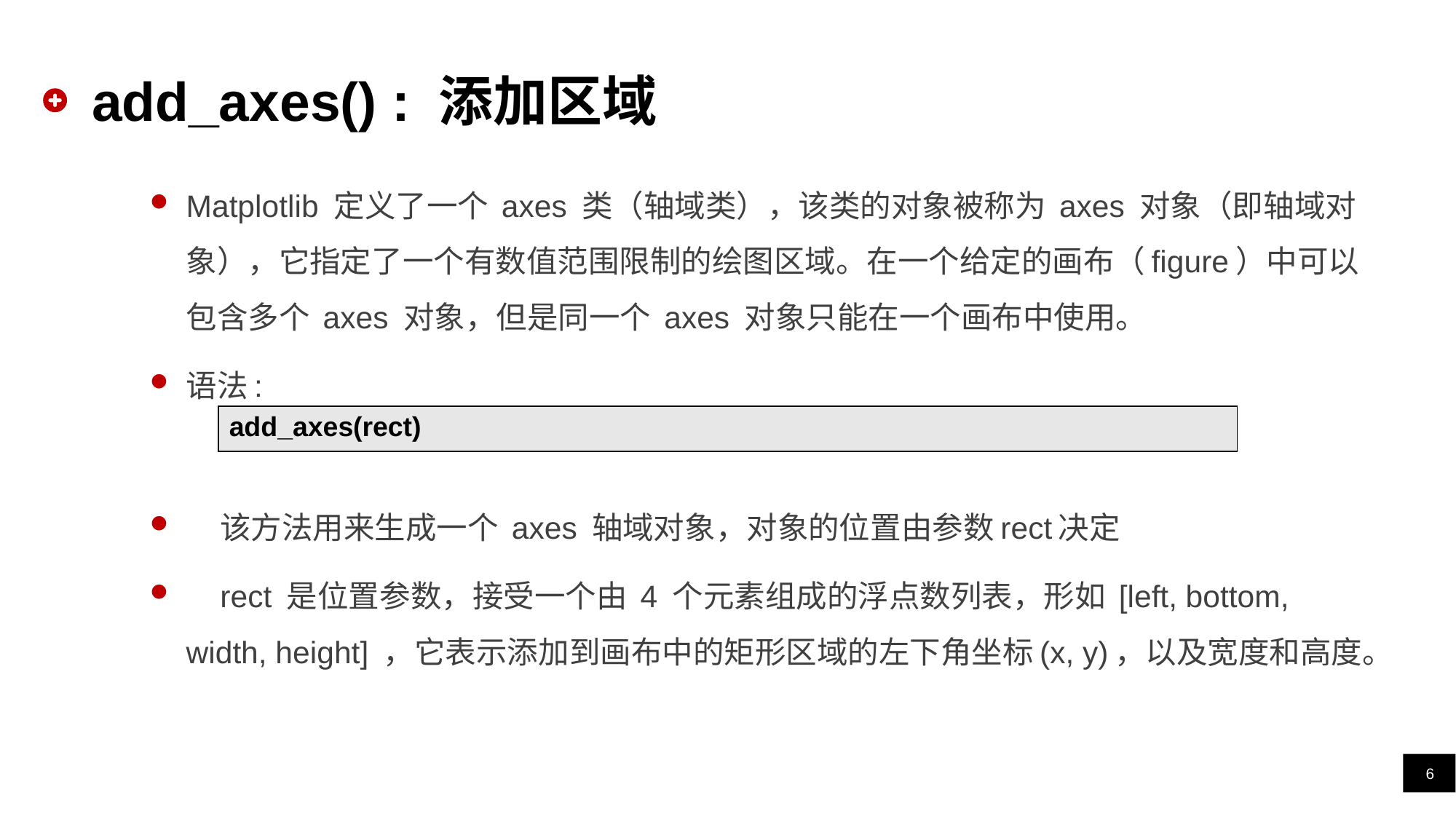

# add_axes() : 添加区域
Matplotlib 定义了一个 axes 类（轴域类），该类的对象被称为 axes 对象（即轴域对象），它指定了一个有数值范围限制的绘图区域。在一个给定的画布（figure）中可以包含多个 axes 对象，但是同一个 axes 对象只能在一个画布中使用。
语法:

    该方法用来生成一个 axes 轴域对象，对象的位置由参数rect决定
    rect 是位置参数，接受一个由 4 个元素组成的浮点数列表，形如 [left, bottom, width, height] ，它表示添加到画布中的矩形区域的左下角坐标(x, y)，以及宽度和高度。

| add\_axes(rect) |
| --- |